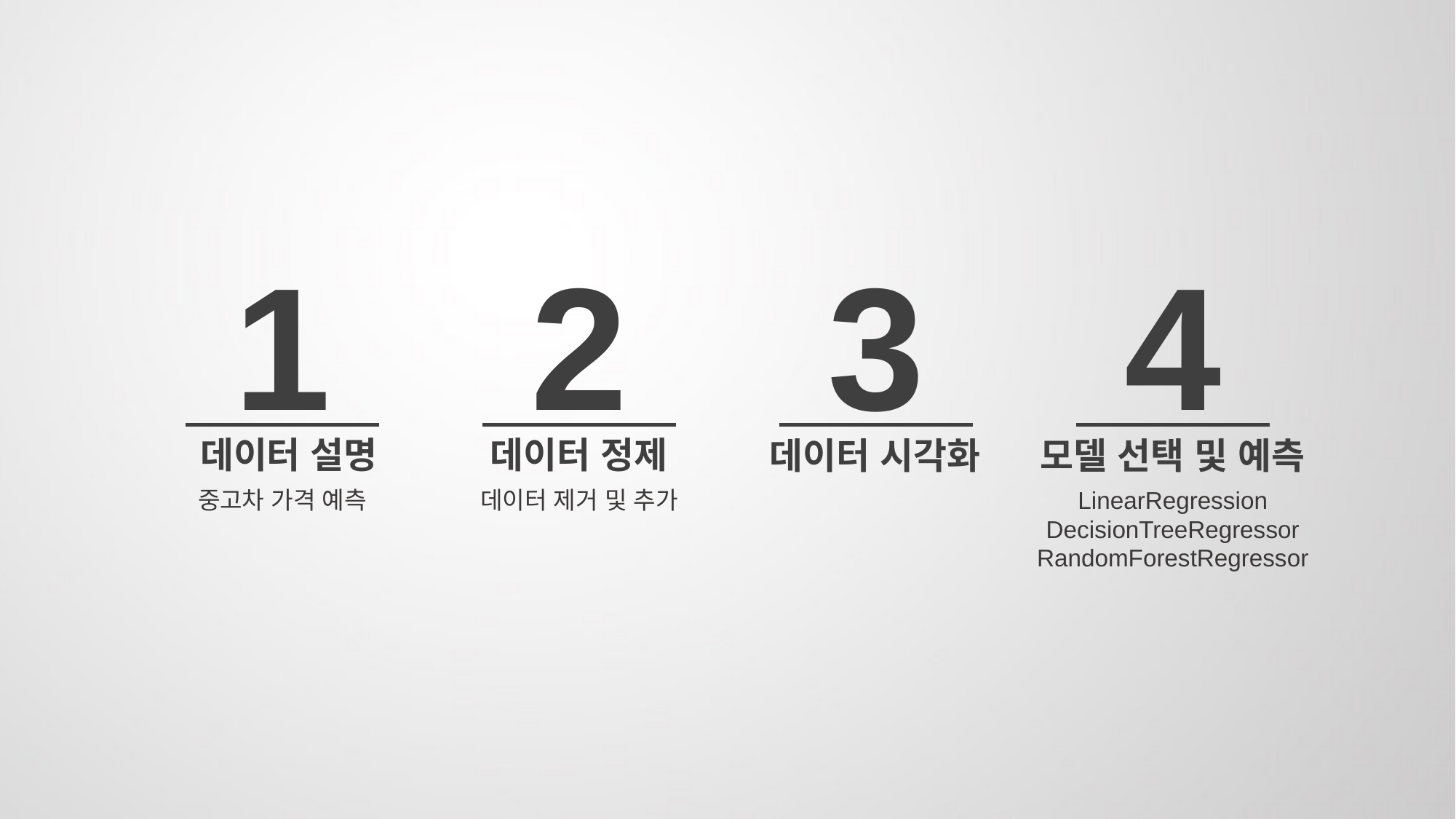

1
데이터 설명
중고차 가격 예측
2
데이터 정제
3
데이터 시각화
4
모델 선택 및 예측
데이터 제거 및 추가
LinearRegression
DecisionTreeRegressor
RandomForestRegressor